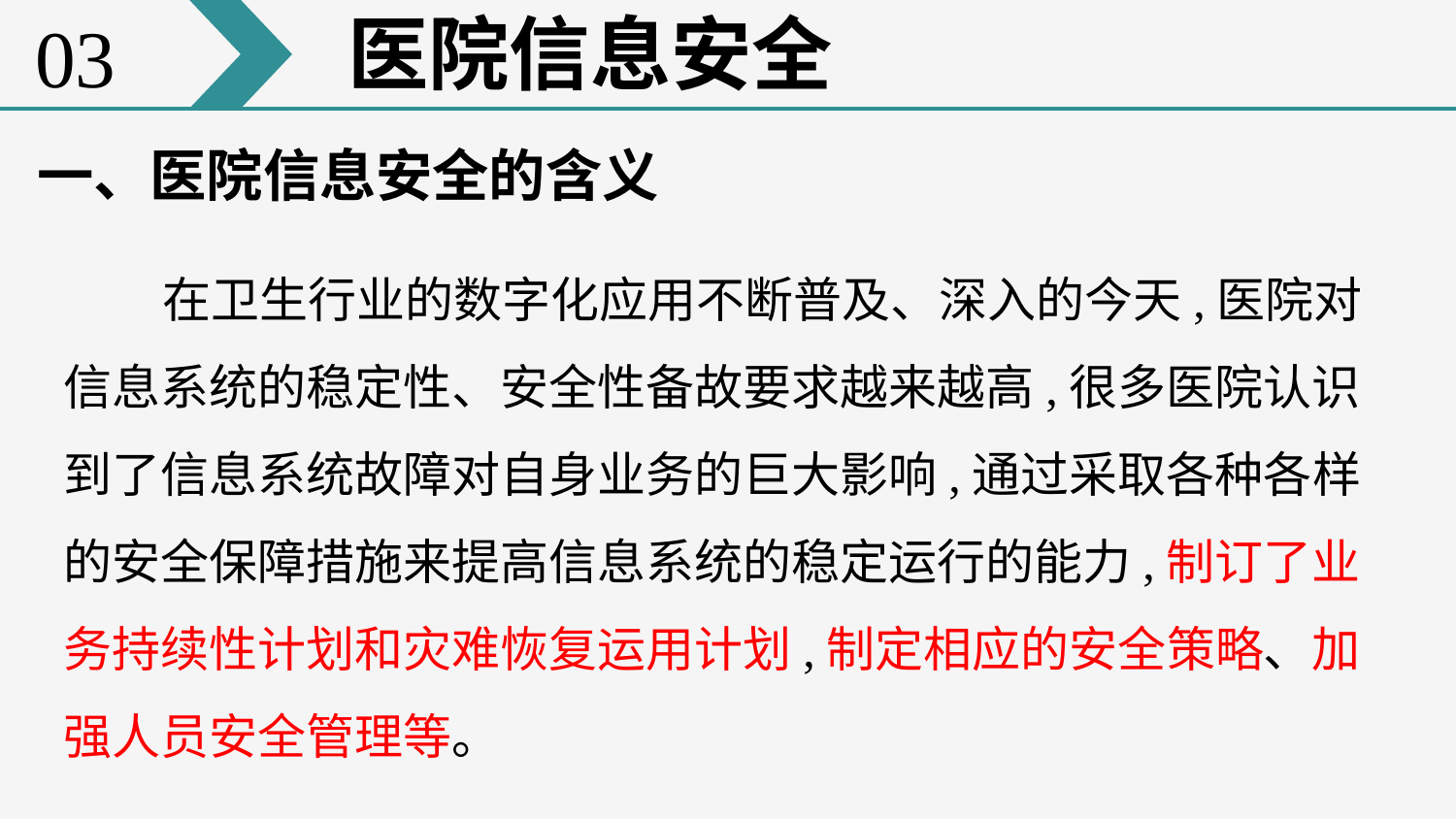

医院信息安全

03
一、医院信息安全的含义
        在卫生行业的数字化应用不断普及、深入的今天,医院对信息系统的稳定性、安全性备故要求越来越高,很多医院认识到了信息系统故障对自身业务的巨大影响,通过采取各种各样的安全保障措施来提高信息系统的稳定运行的能力,制订了业务持续性计划和灾难恢复运用计划,制定相应的安全策略、加强人员安全管理等。